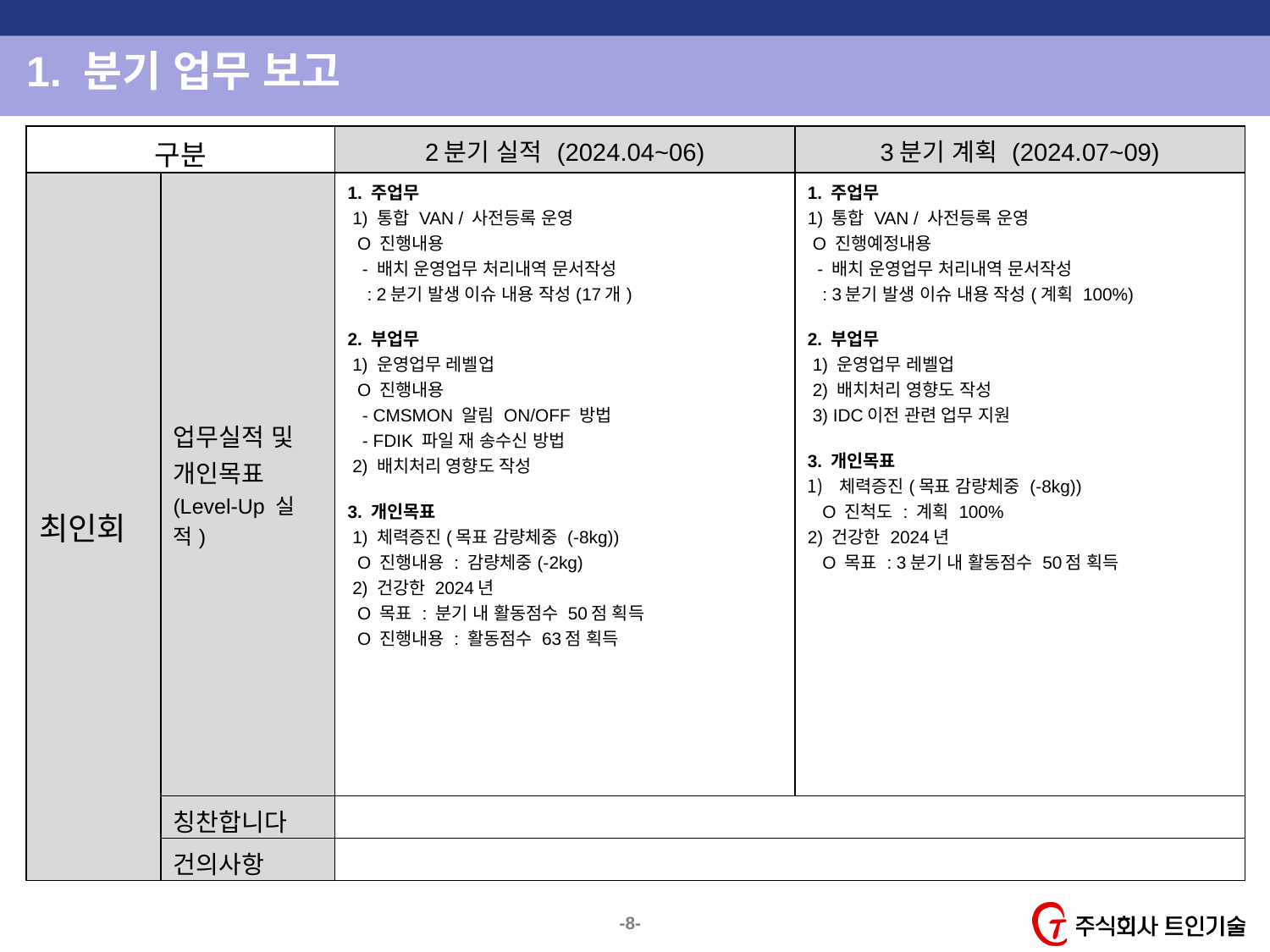

1. 분기 업무 보고
| 구분 |  | 2분기 실적 (2024.04~06) | 3분기 계획 (2024.07~09) |
| --- | --- | --- | --- |
| 최인회 | 업무실적 및 개인목표 (Level-Up 실적) | 1. 주업무 1) 통합 VAN / 사전등록 운영 O 진행내용 - 배치 운영업무 처리내역 문서작성 : 2분기 발생 이슈 내용 작성(17개) 2. 부업무 1) 운영업무 레벨업 O 진행내용 - CMSMON 알림 ON/OFF 방법 - FDIK 파일 재 송수신 방법 2) 배치처리 영향도 작성 3. 개인목표 1) 체력증진(목표 감량체중 (-8kg)) O 진행내용 : 감량체중(-2kg) 2) 건강한 2024년 O 목표 : 분기 내 활동점수 50점 획득 O 진행내용 : 활동점수 63점 획득 | 1. 주업무 1) 통합 VAN / 사전등록 운영 O 진행예정내용 - 배치 운영업무 처리내역 문서작성 : 3분기 발생 이슈 내용 작성(계획 100%) 2. 부업무 1) 운영업무 레벨업 2) 배치처리 영향도 작성 3) IDC이전 관련 업무 지원 3. 개인목표 체력증진(목표 감량체중 (-8kg)) O 진척도 : 계획 100% 2) 건강한 2024년 O 목표 : 3분기 내 활동점수 50점 획득 |
|  | 칭찬합니다 |  |  |
|  | 건의사항 |  |  |